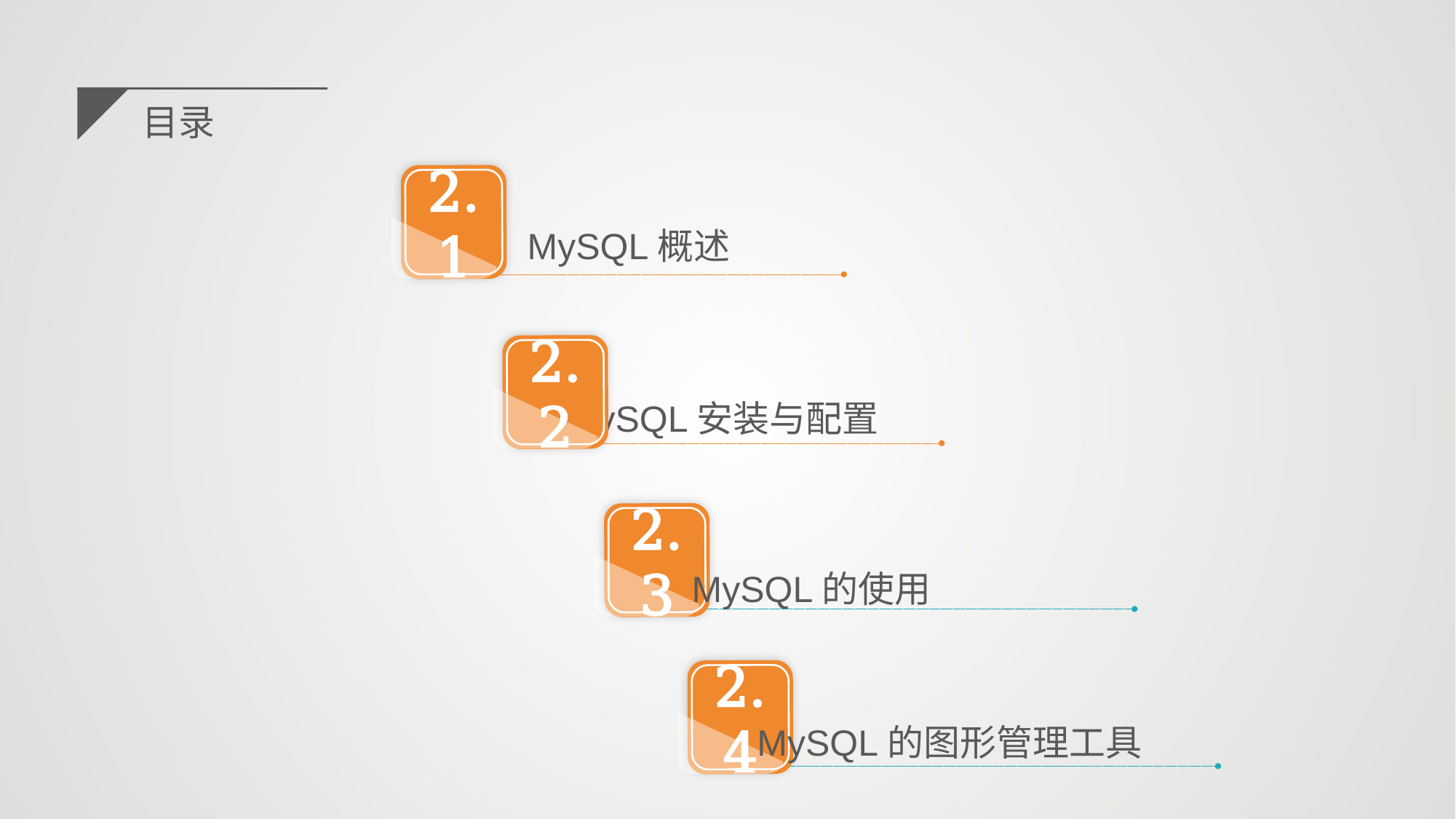

目录

2.1

MySQL概述

2.2

MySQL安装与配置
2.3

MySQL的使用
2.4

MySQL的图形管理工具